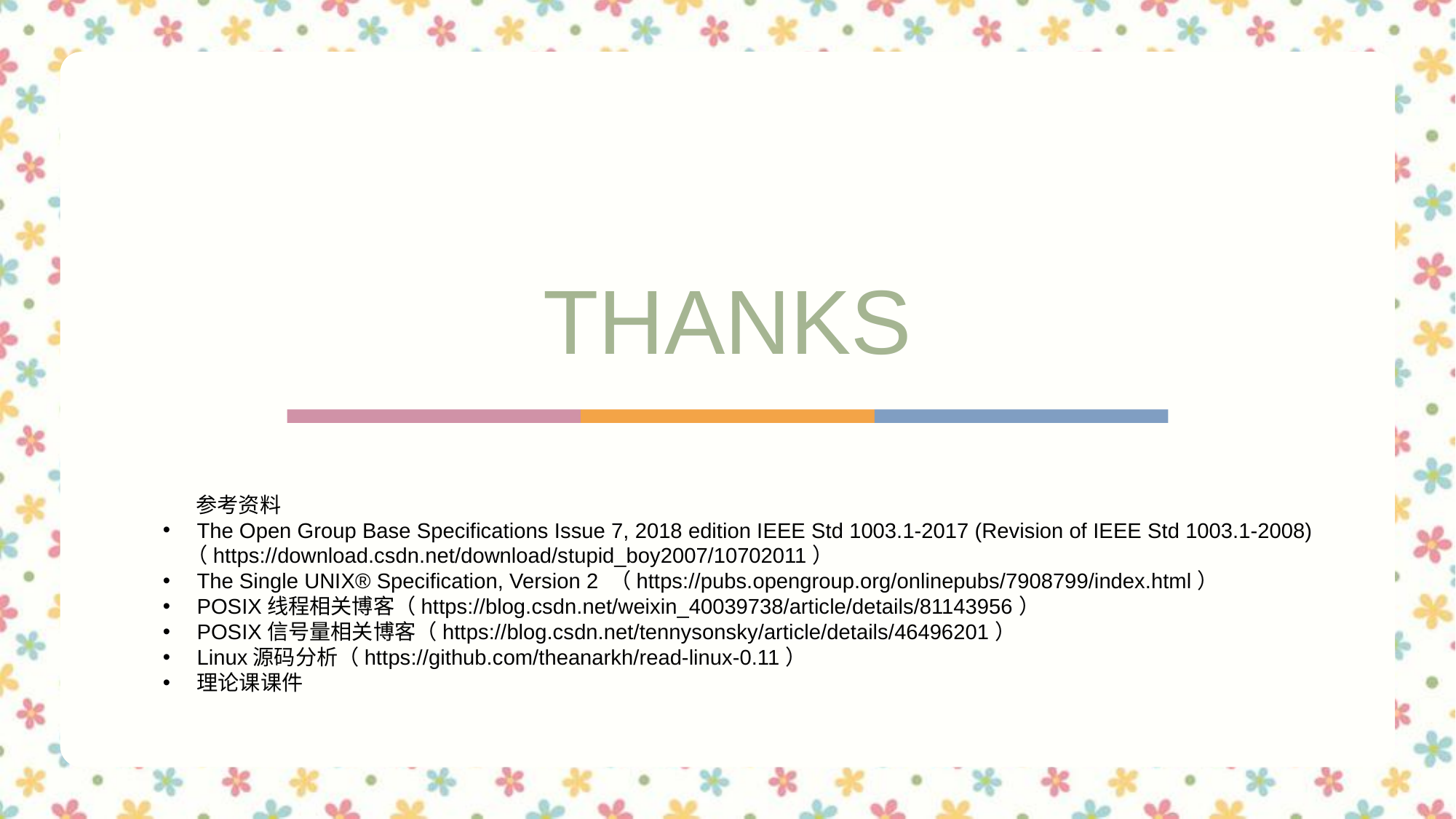

# THANKS
      参考资料
The Open Group Base Specifications Issue 7, 2018 edition IEEE Std 1003.1-2017 (Revision of IEEE Std 1003.1-2008)
    （https://download.csdn.net/download/stupid_boy2007/10702011）
The Single UNIX® Specification, Version 2 （https://pubs.opengroup.org/onlinepubs/7908799/index.html）
POSIX线程相关博客（https://blog.csdn.net/weixin_40039738/article/details/81143956）
POSIX信号量相关博客（https://blog.csdn.net/tennysonsky/article/details/46496201）
Linux源码分析（https://github.com/theanarkh/read-linux-0.11）
理论课课件